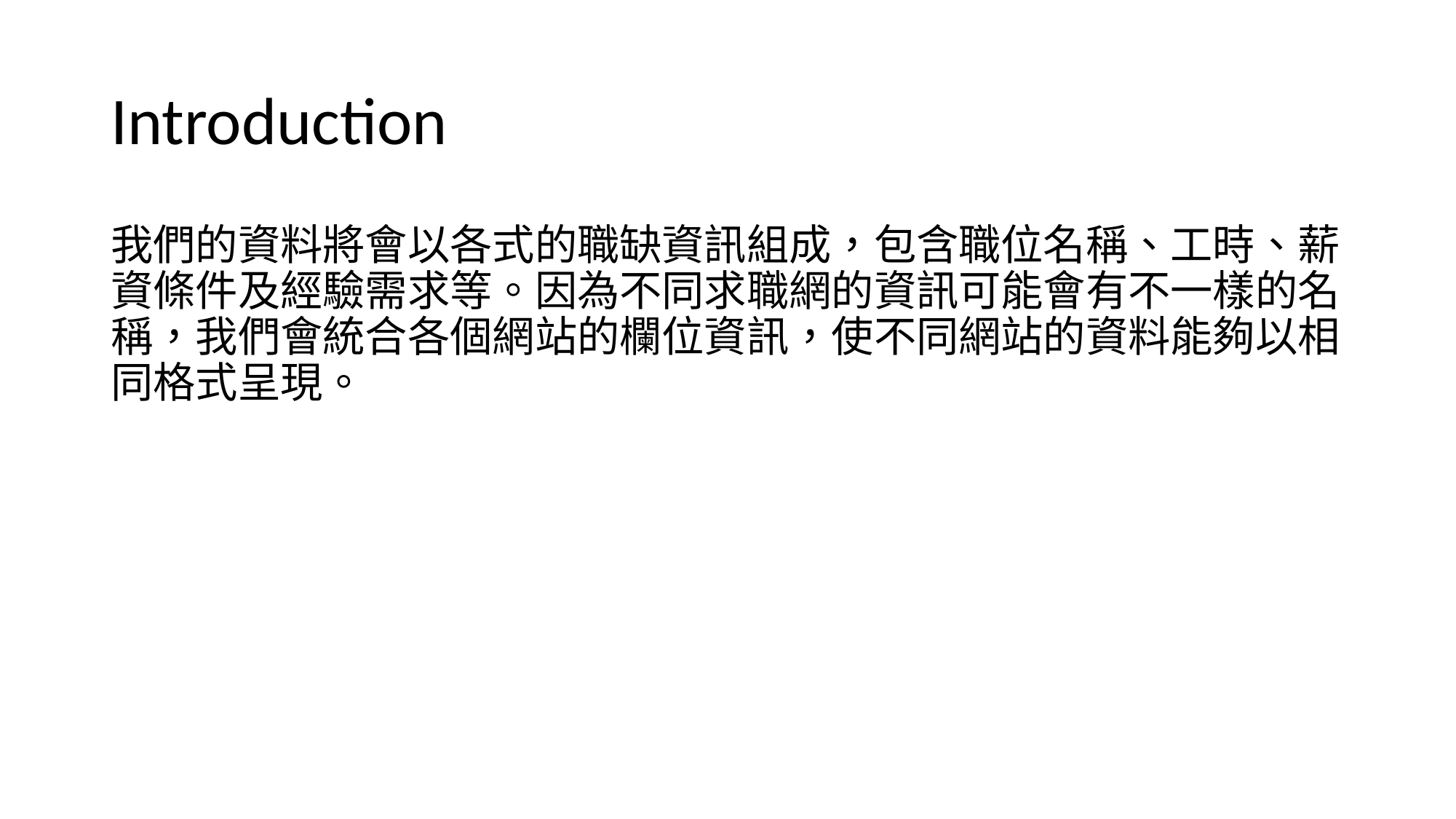

# Introduction
我們的資料將會以各式的職缺資訊組成，包含職位名稱、工時、薪資條件及經驗需求等。因為不同求職網的資訊可能會有不一樣的名稱，我們會統合各個網站的欄位資訊，使不同網站的資料能夠以相同格式呈現。